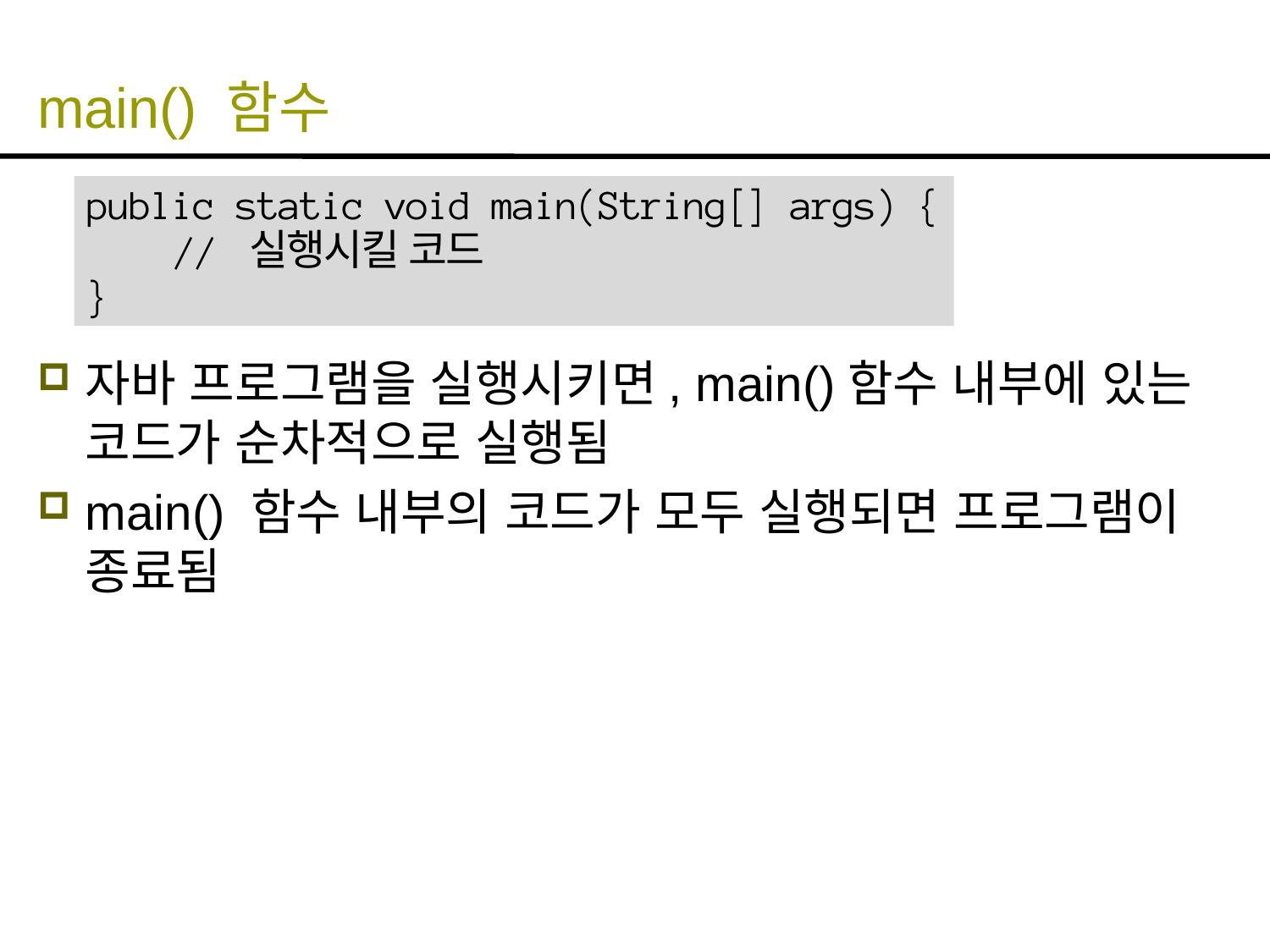

# main() 함수
public static void main(String[] args) {
    // 실행시킬 코드
}
자바 프로그램을 실행시키면, main()함수 내부에 있는 코드가 순차적으로 실행됨
main() 함수 내부의 코드가 모두 실행되면 프로그램이 종료됨